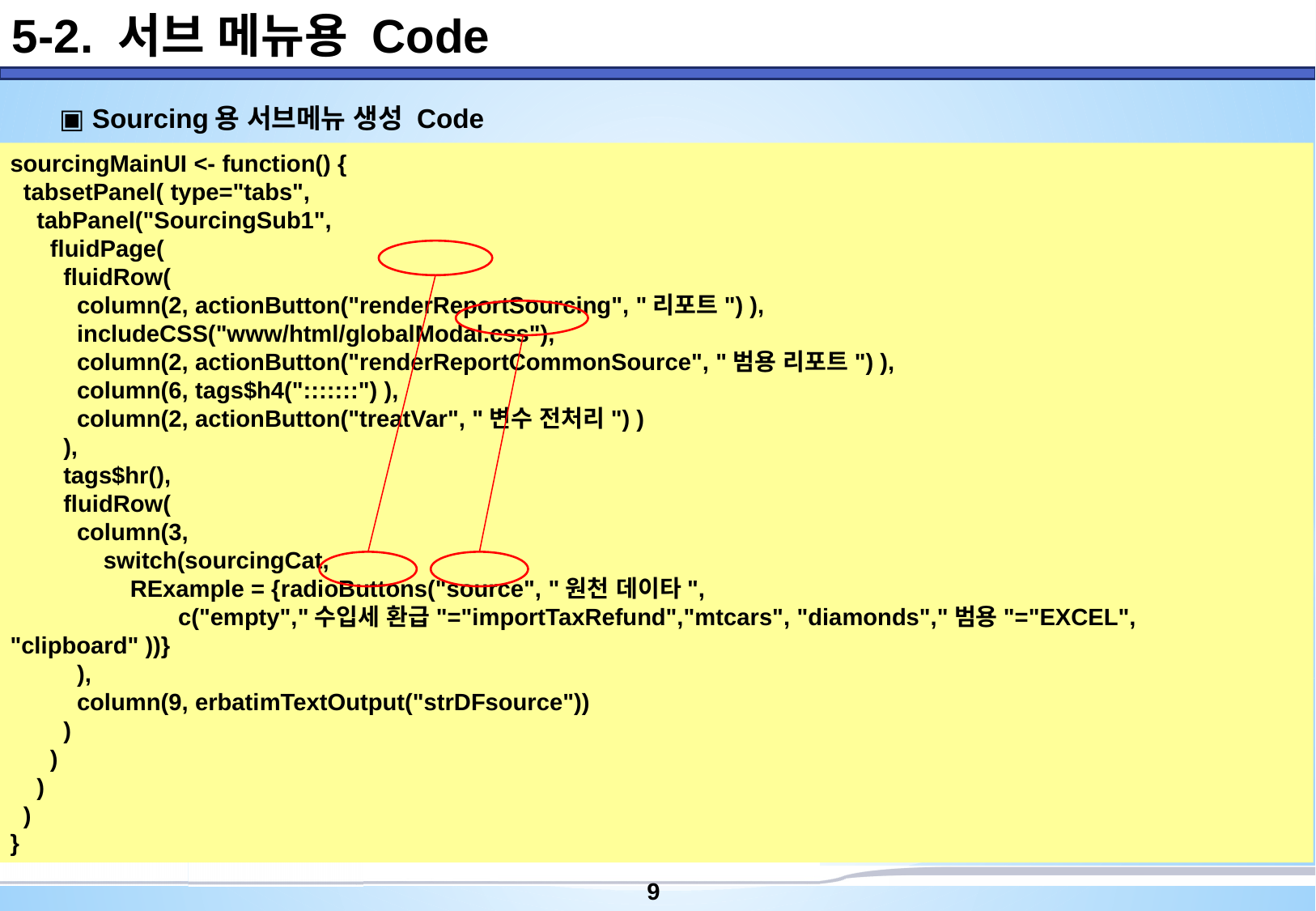

5-2. 서브 메뉴용 Code

▣ Sourcing용 서브메뉴 생성 Code
sourcingMainUI <- function() {
  tabsetPanel( type="tabs",
    tabPanel("SourcingSub1",
      fluidPage(
        fluidRow(
          column(2, actionButton("renderReportSourcing", "리포트") ),
          includeCSS("www/html/globalModal.css"),
          column(2, actionButton("renderReportCommonSource", "범용 리포트") ),
          column(6, tags$h4(":::::::") ),
          column(2, actionButton("treatVar", "변수 전처리") )
        ),
        tags$hr(),
        fluidRow(
          column(3,
              switch(sourcingCat,
                  RExample = {radioButtons("source", "원천 데이타",
	       c("empty","수입세 환급"="importTaxRefund","mtcars", "diamonds","범용"="EXCEL", "clipboard" ))}
          ),
          column(9, erbatimTextOutput("strDFsource"))
        )
      )
    )
  )
}